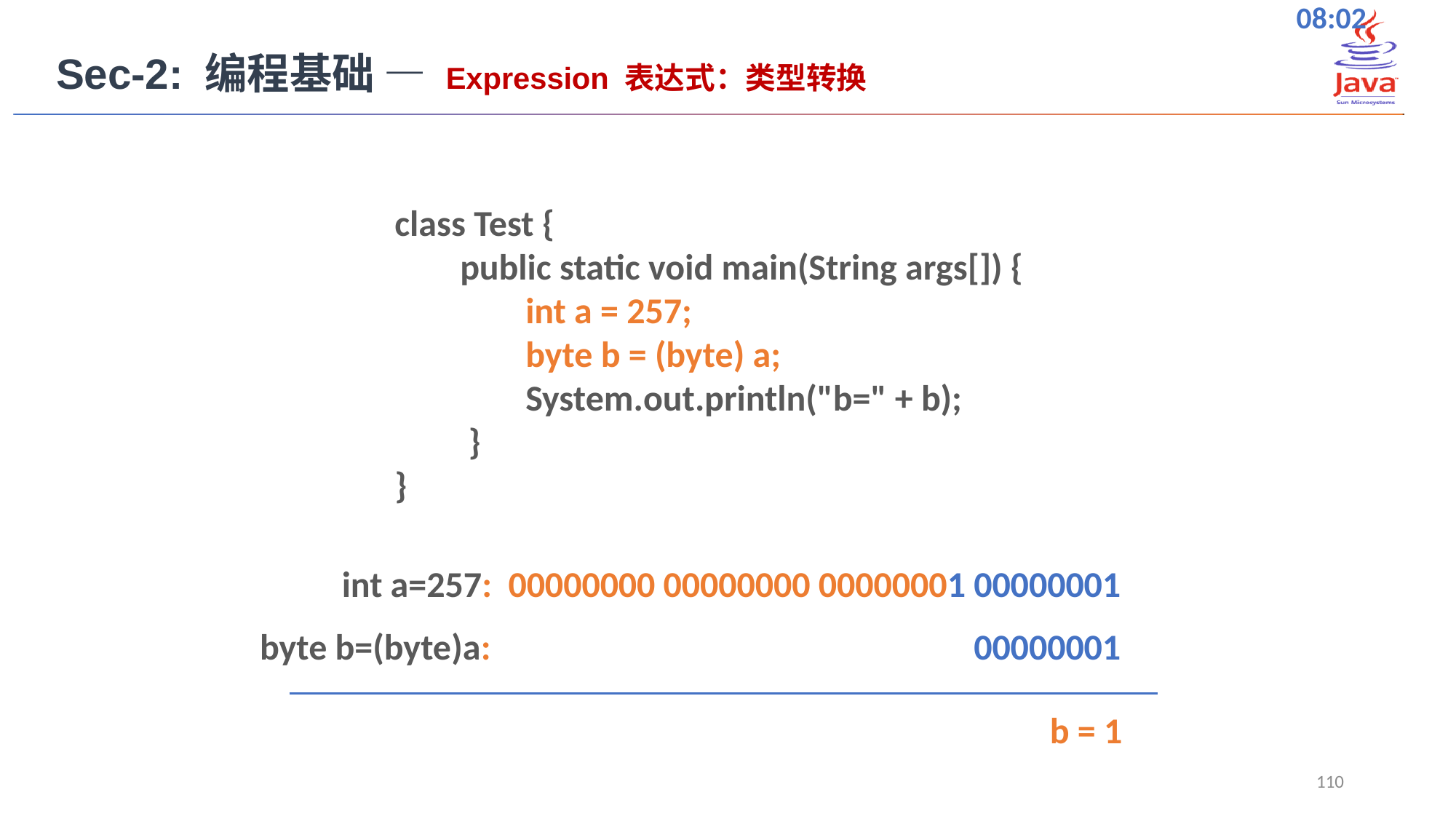

Sec-2: 编程基础 — Expression 表达式：类型转换
class Test {
        public static void main(String args[]) {
                int a = 257;
                byte b = (byte) a;
                System.out.println("b=" + b);
         }
}
int a=257:  00000000 00000000 00000001 00000001
byte b=(byte)a:                                                           00000001
b = 1
110